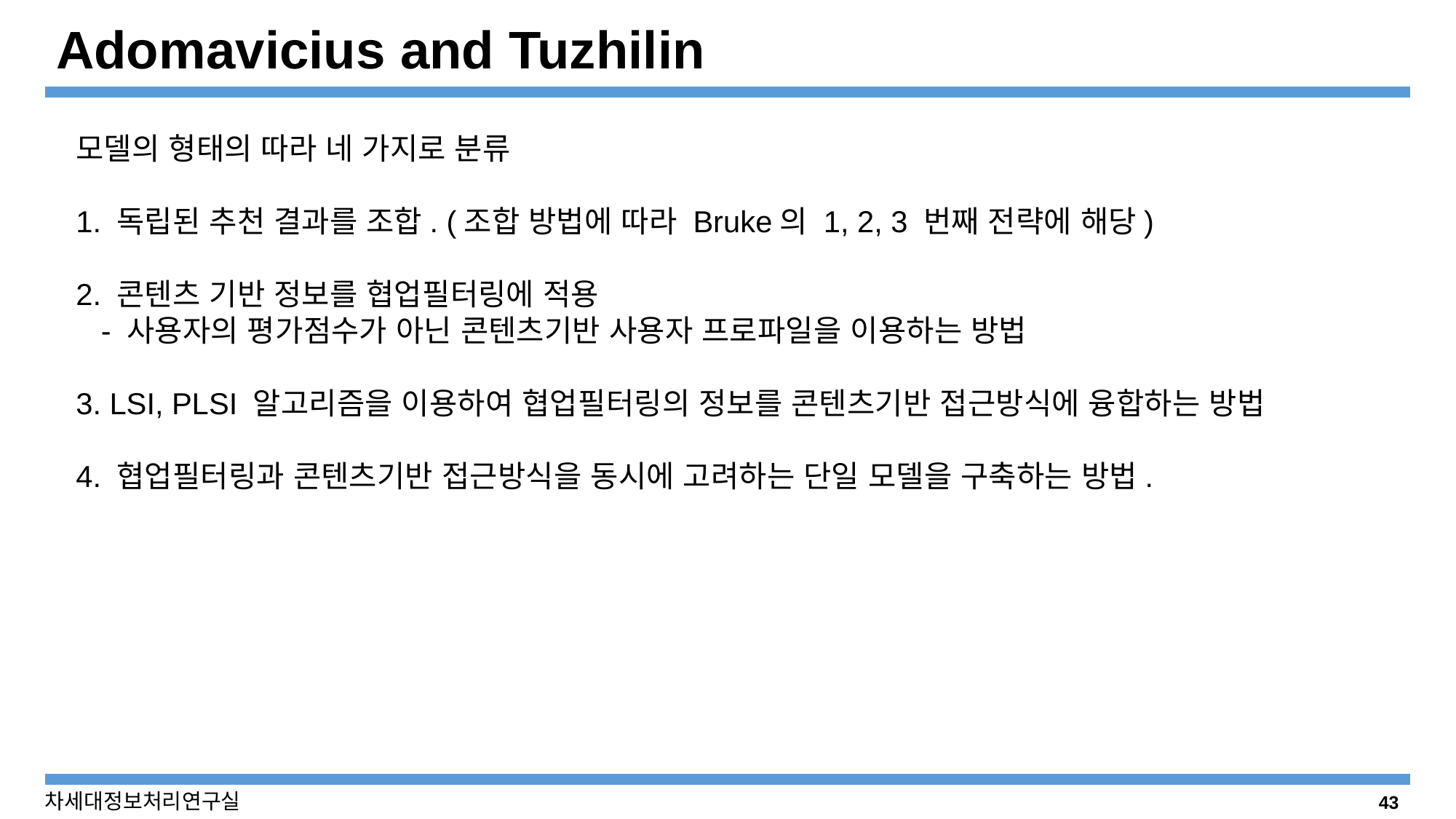

# Adomavicius and Tuzhilin
모델의 형태의 따라 네 가지로 분류

1. 독립된 추천 결과를 조합. (조합 방법에 따라 Bruke의 1, 2, 3 번째 전략에 해당)

2. 콘텐츠 기반 정보를 협업필터링에 적용
   - 사용자의 평가점수가 아닌 콘텐츠기반 사용자 프로파일을 이용하는 방법

3. LSI, PLSI 알고리즘을 이용하여 협업필터링의 정보를 콘텐츠기반 접근방식에 융합하는 방법

4. 협업필터링과 콘텐츠기반 접근방식을 동시에 고려하는 단일 모델을 구축하는 방법.

43